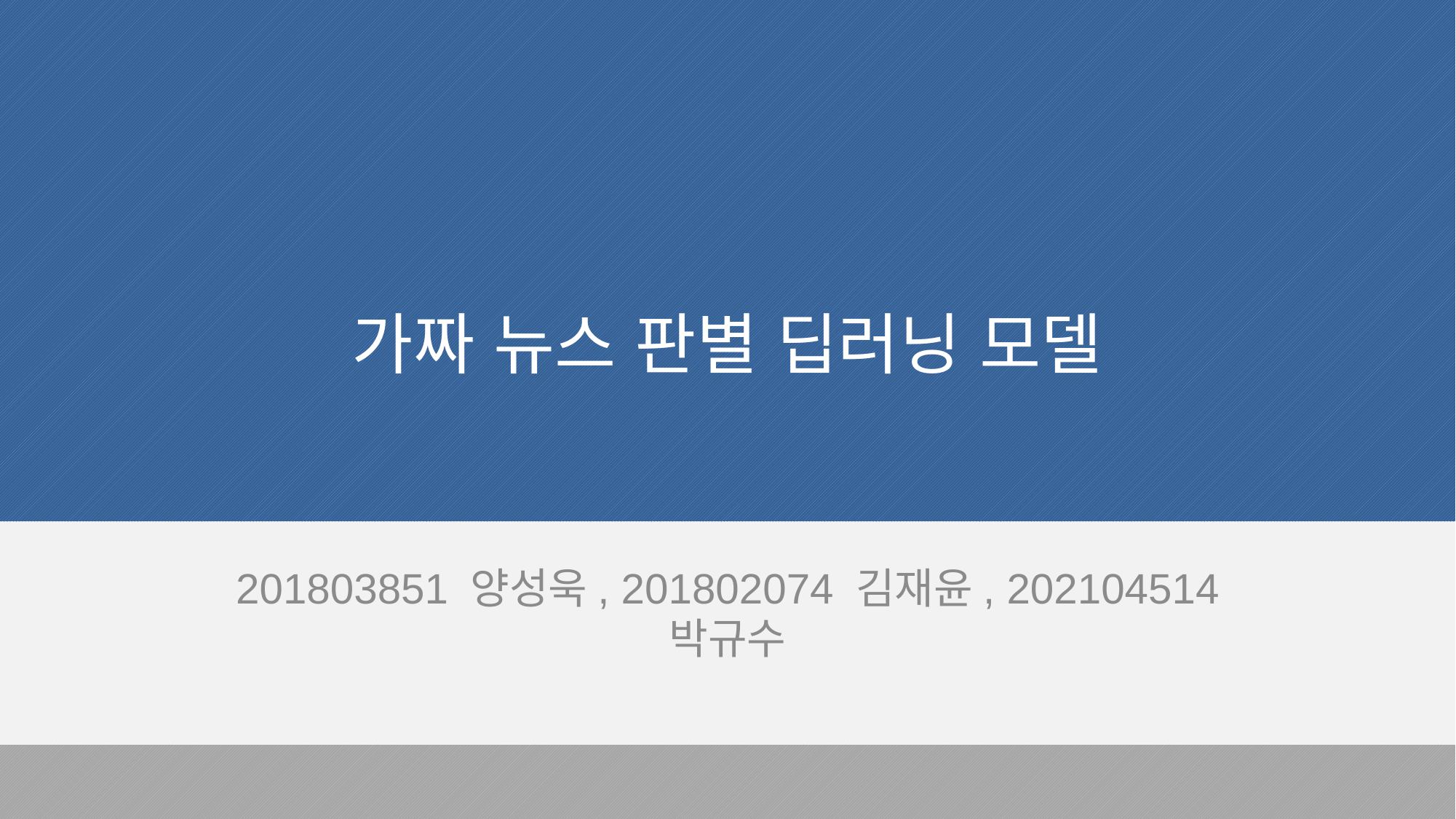

# 가짜 뉴스 판별 딥러닝 모델
201803851 양성욱, 201802074 김재윤, 202104514 박규수